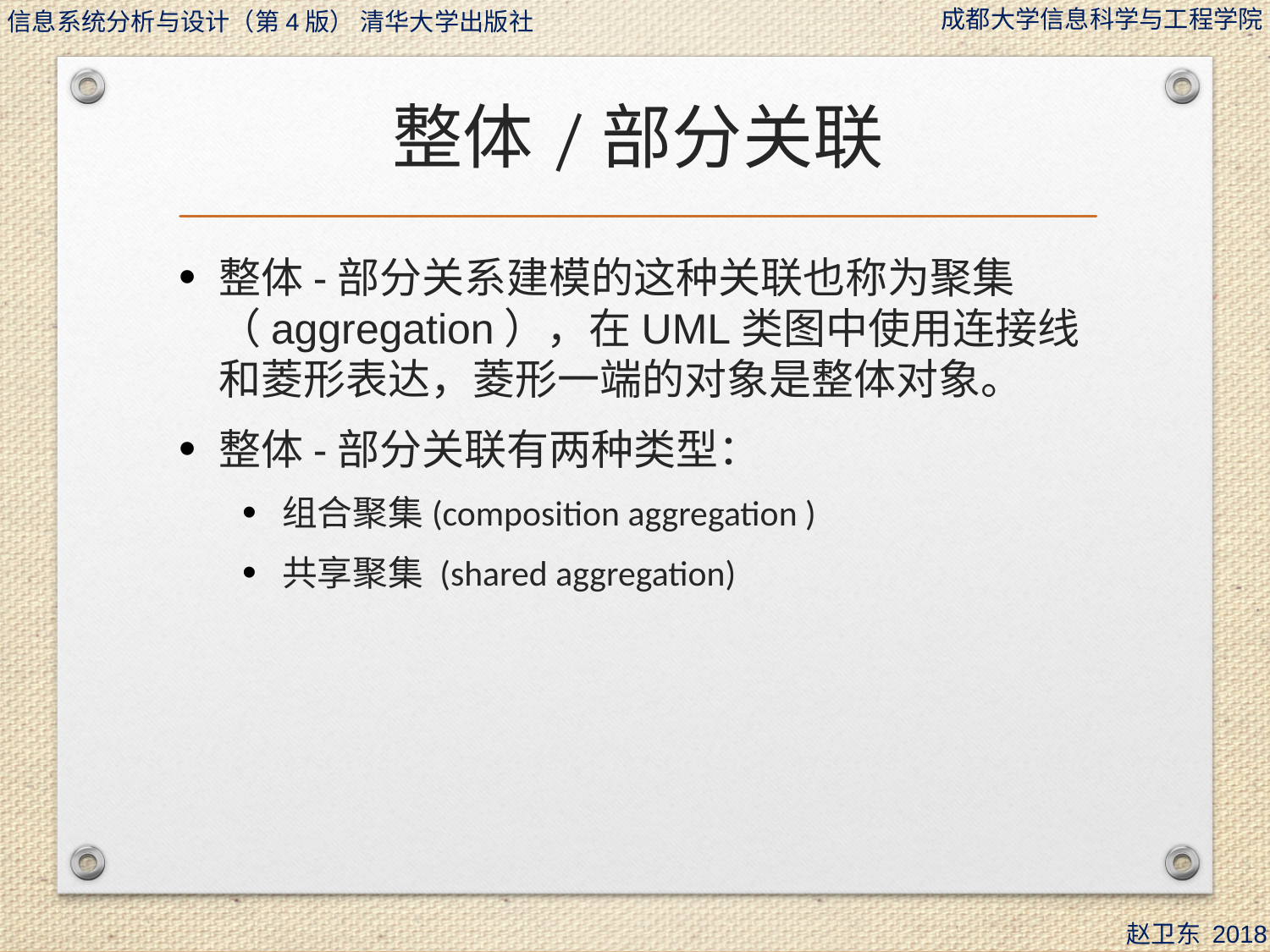

# 整体/部分关联
整体-部分关系建模的这种关联也称为聚集（aggregation），在UML类图中使用连接线和菱形表达，菱形一端的对象是整体对象。
整体-部分关联有两种类型：
组合聚集(composition aggregation )
共享聚集 (shared aggregation)